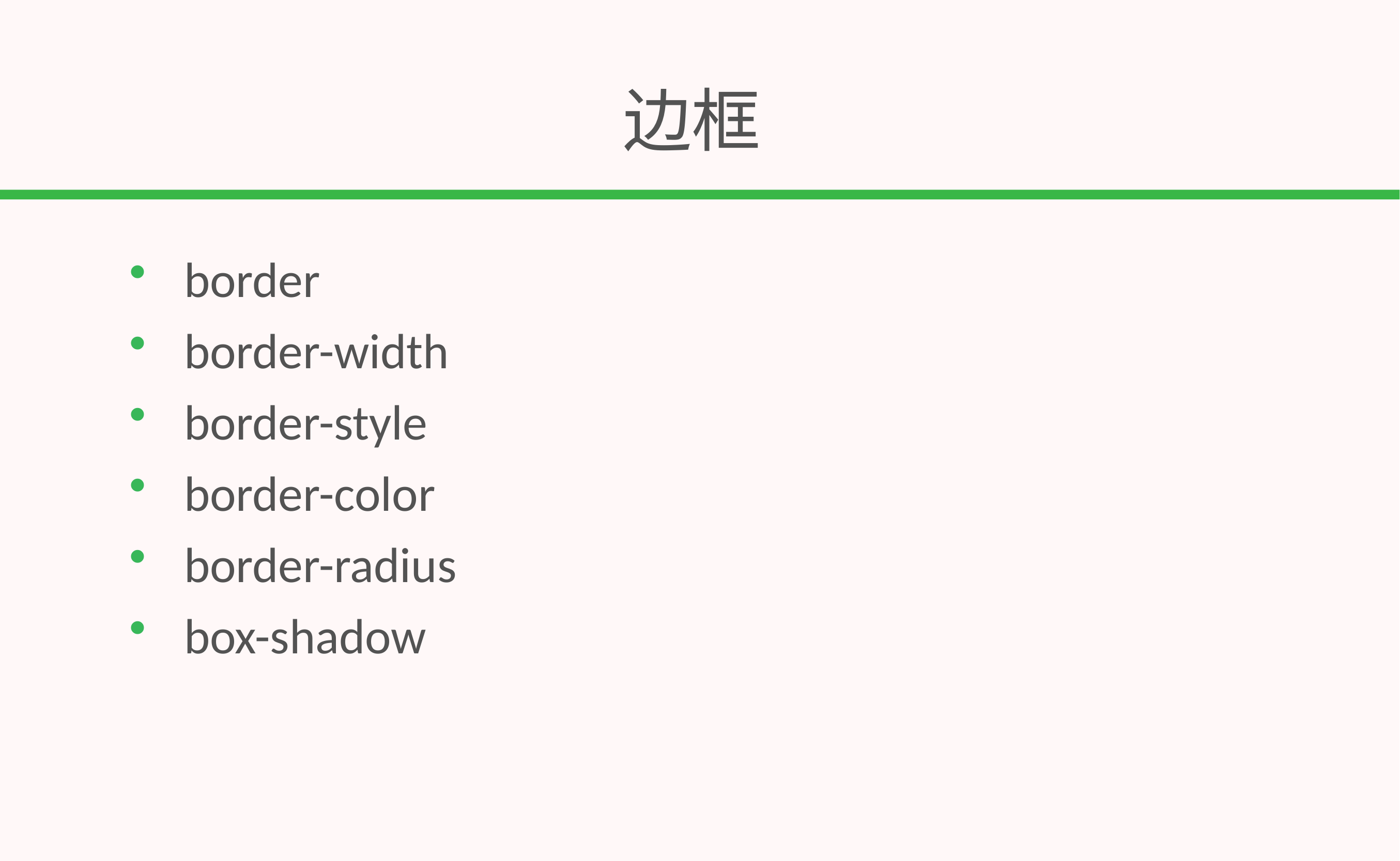

# 边框
border
border-width
border-style
border-color
border-radius
box-shadow